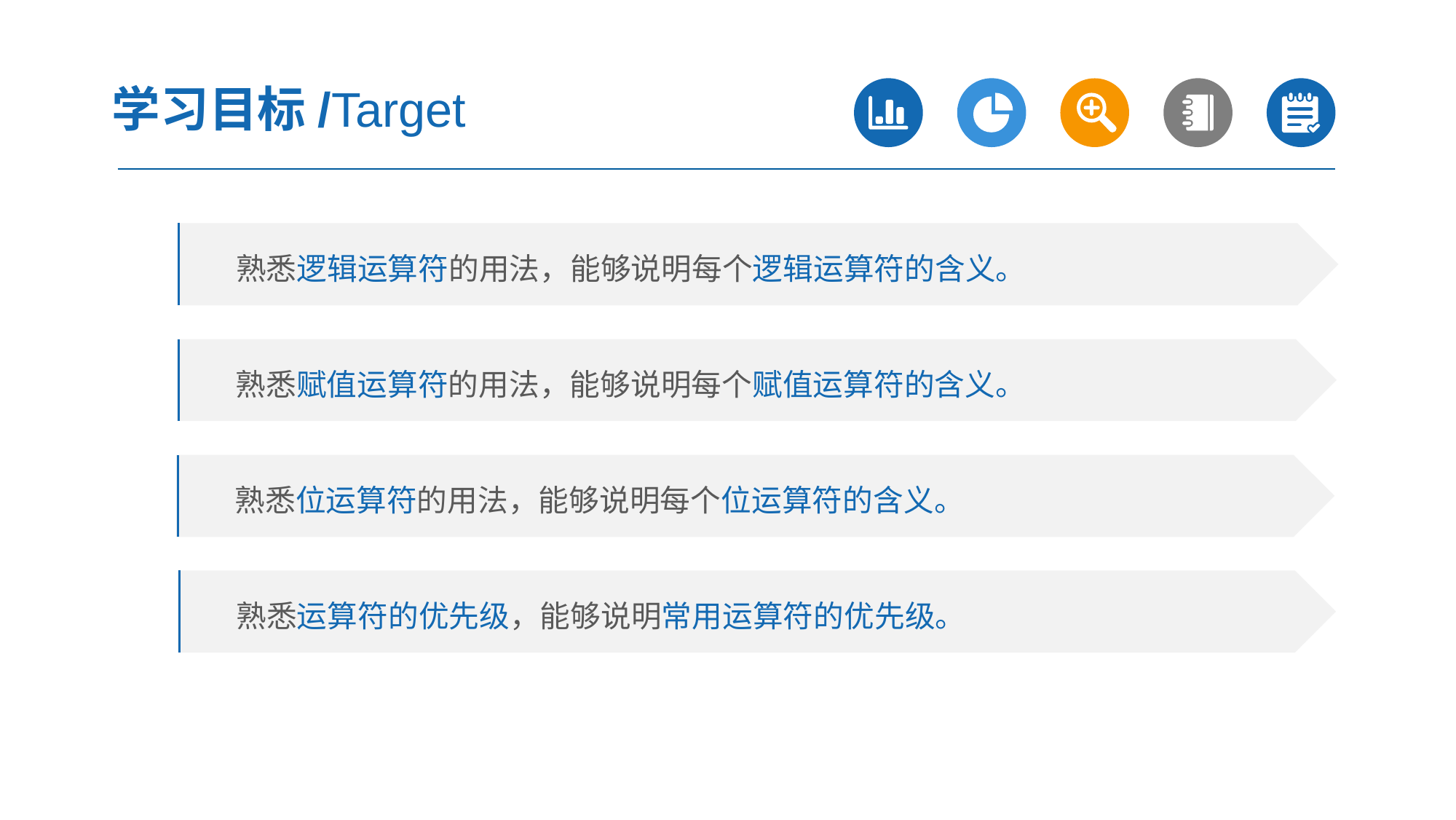

学习目标/Target
      熟悉逻辑运算符的用法，能够说明每个逻辑运算符的含义。

      熟悉赋值运算符的用法，能够说明每个赋值运算符的含义。

      熟悉位运算符的用法，能够说明每个位运算符的含义。

      熟悉运算符的优先级，能够说明常用运算符的优先级。